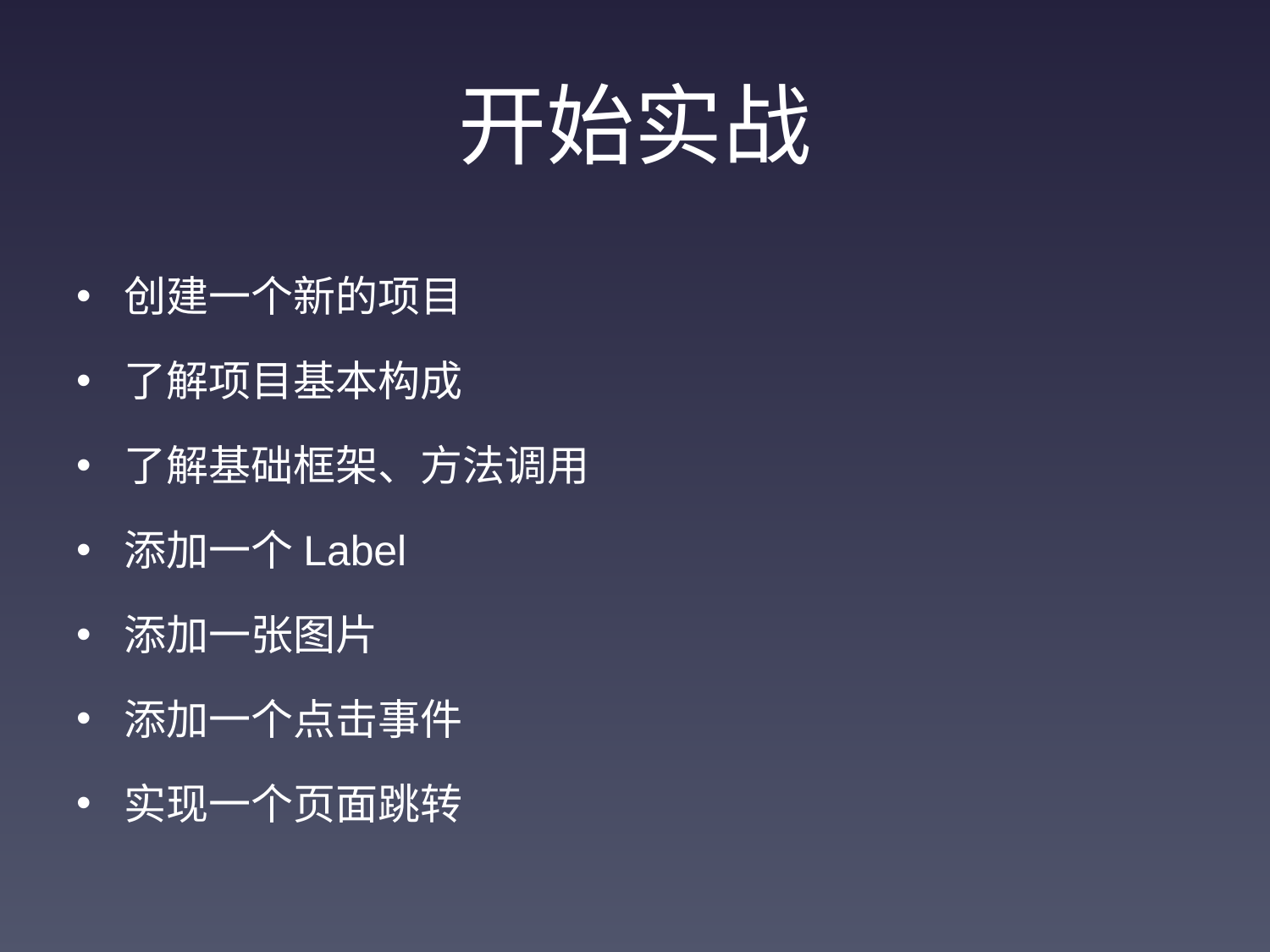

# 开始实战
创建一个新的项目
了解项目基本构成
了解基础框架、方法调用
添加一个Label
添加一张图片
添加一个点击事件
实现一个页面跳转